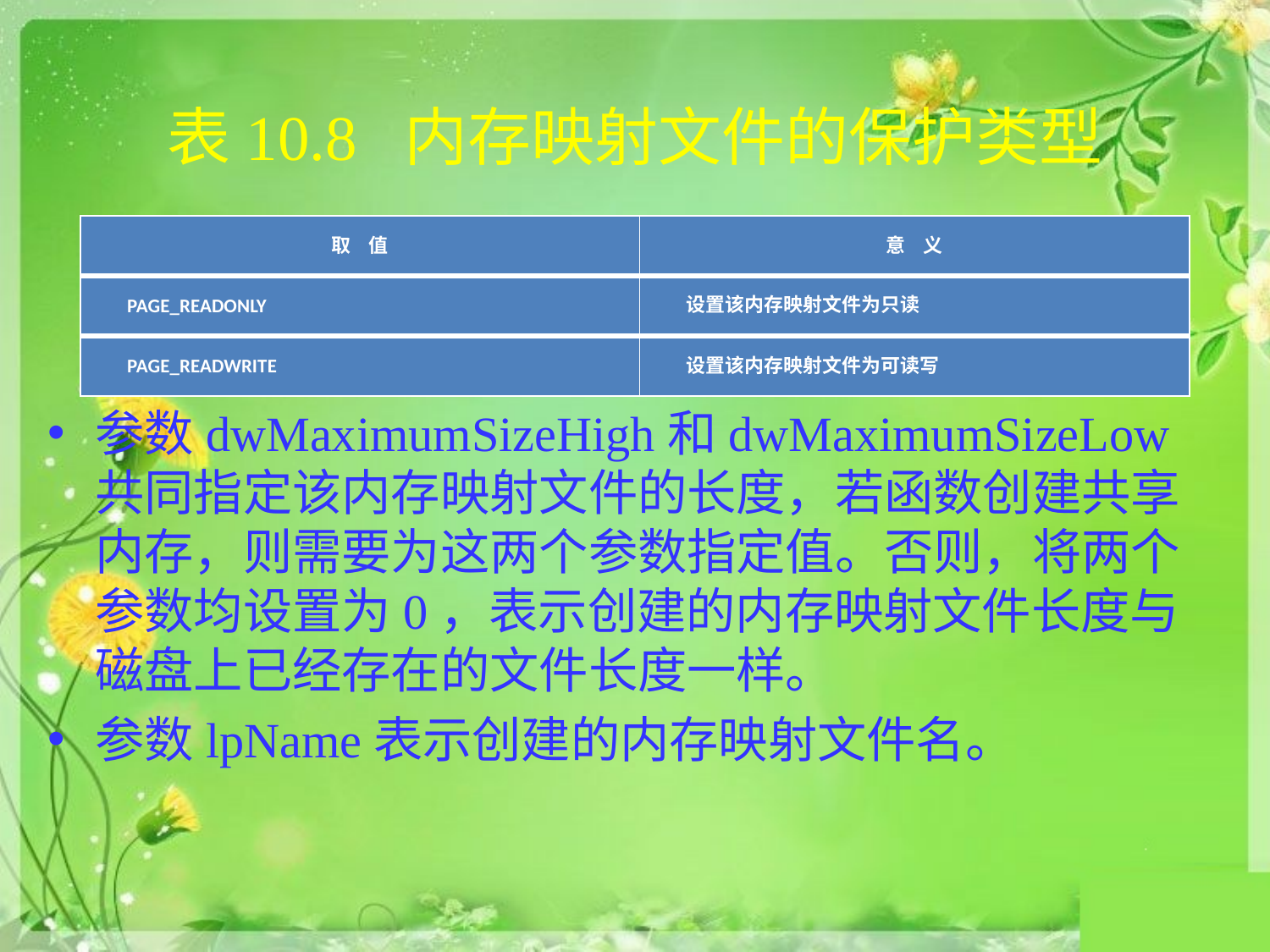

# 表10.8  内存映射文件的保护类型
| 取 值 | 意 义 |
| --- | --- |
| PAGE\_READONLY | 设置该内存映射文件为只读 |
| PAGE\_READWRITE | 设置该内存映射文件为可读写 |
参数dwMaximumSizeHigh和dwMaximumSizeLow共同指定该内存映射文件的长度，若函数创建共享内存，则需要为这两个参数指定值。否则，将两个参数均设置为0，表示创建的内存映射文件长度与磁盘上已经存在的文件长度一样。
参数lpName表示创建的内存映射文件名。